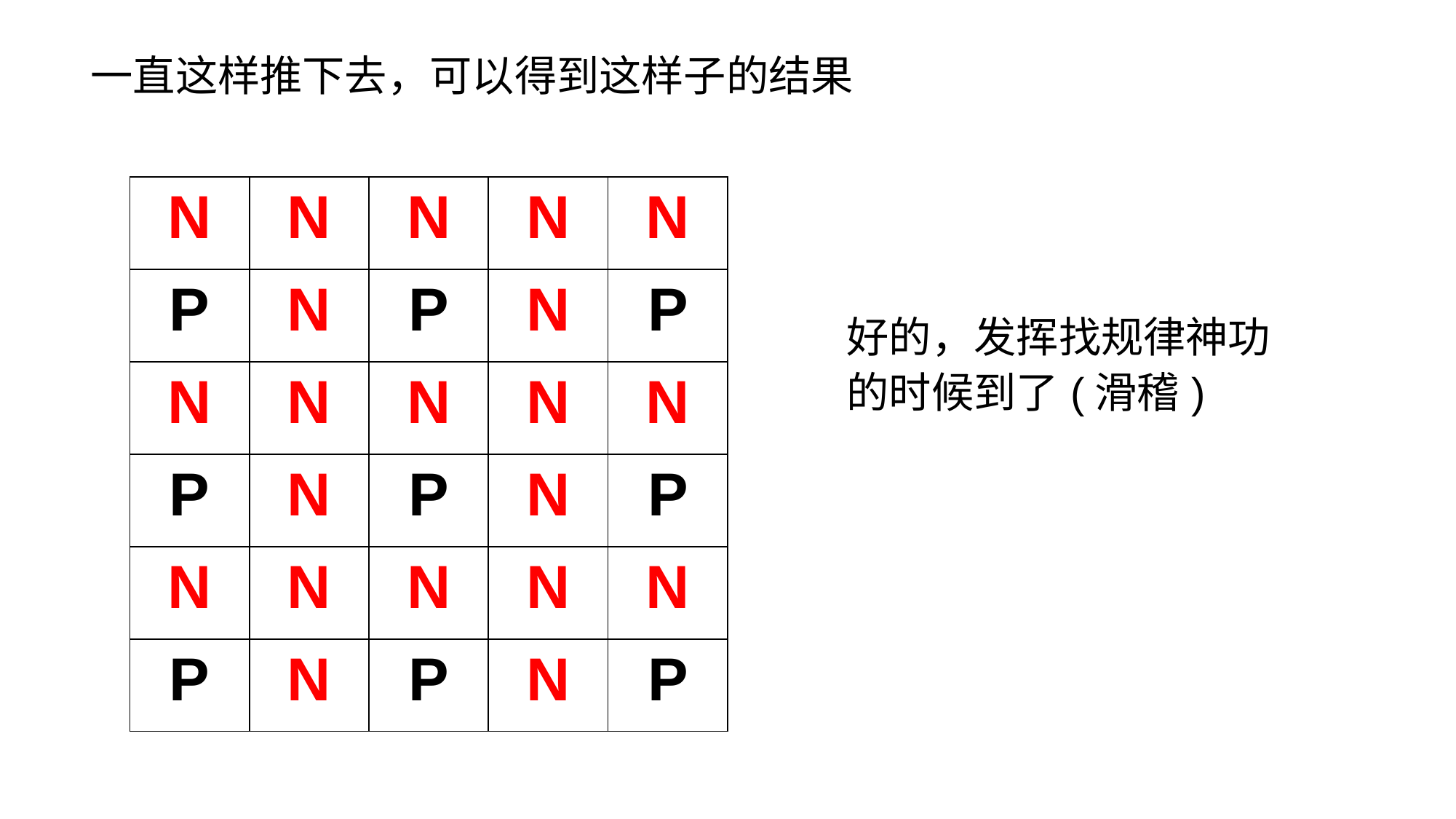

一直这样推下去，可以得到这样子的结果
| N | N | N | N | N |
| --- | --- | --- | --- | --- |
| P | N | P | N | P |
| N | N | N | N | N |
| P | N | P | N | P |
| N | N | N | N | N |
| P | N | P | N | P |
好的，发挥找规律神功的时候到了(滑稽)